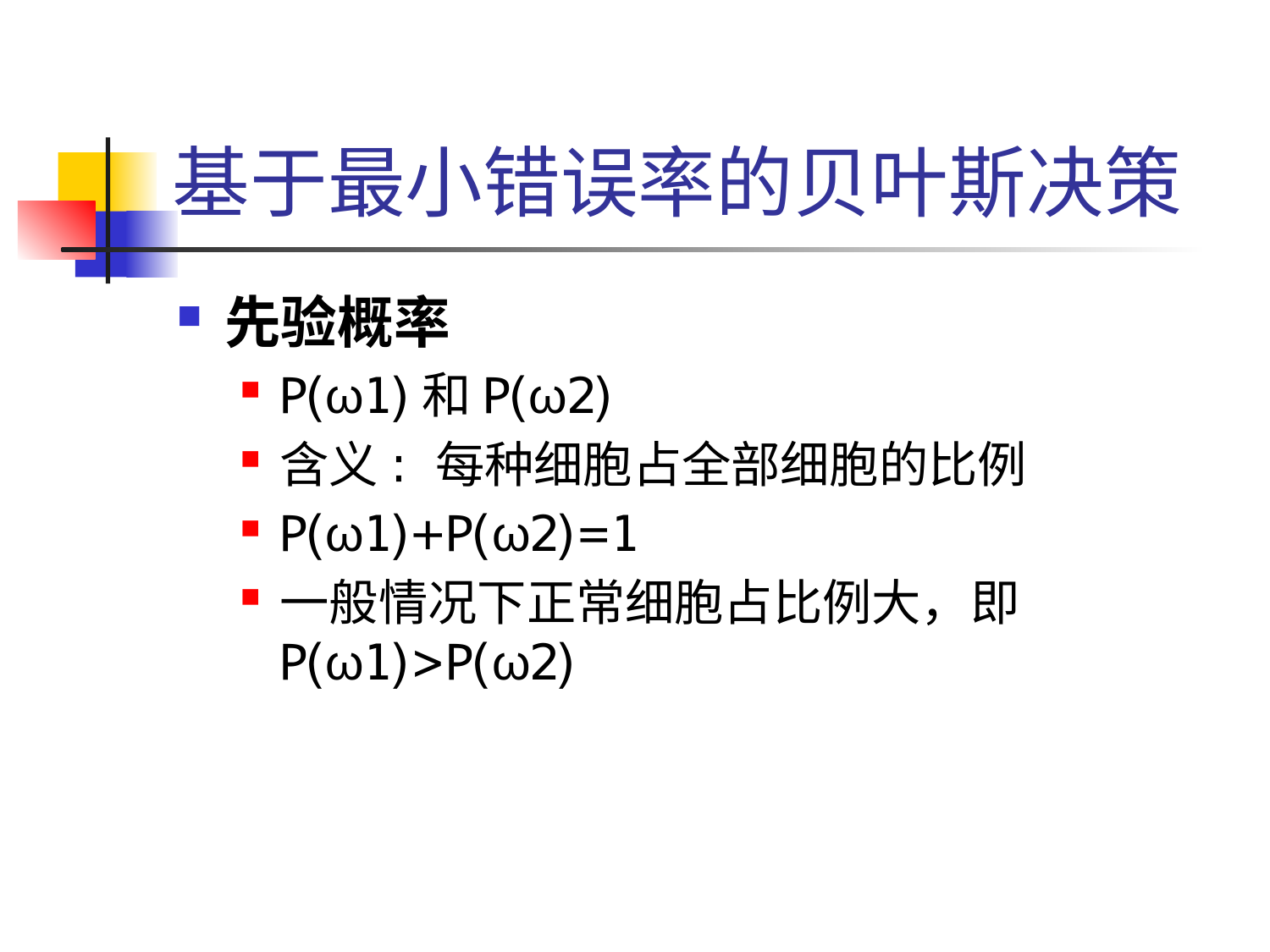

# 基于最小错误率的贝叶斯决策
先验概率
P(ω1)和P(ω2)
含义: 每种细胞占全部细胞的比例
P(ω1)+P(ω2)=1
一般情况下正常细胞占比例大，即P(ω1)>P(ω2)